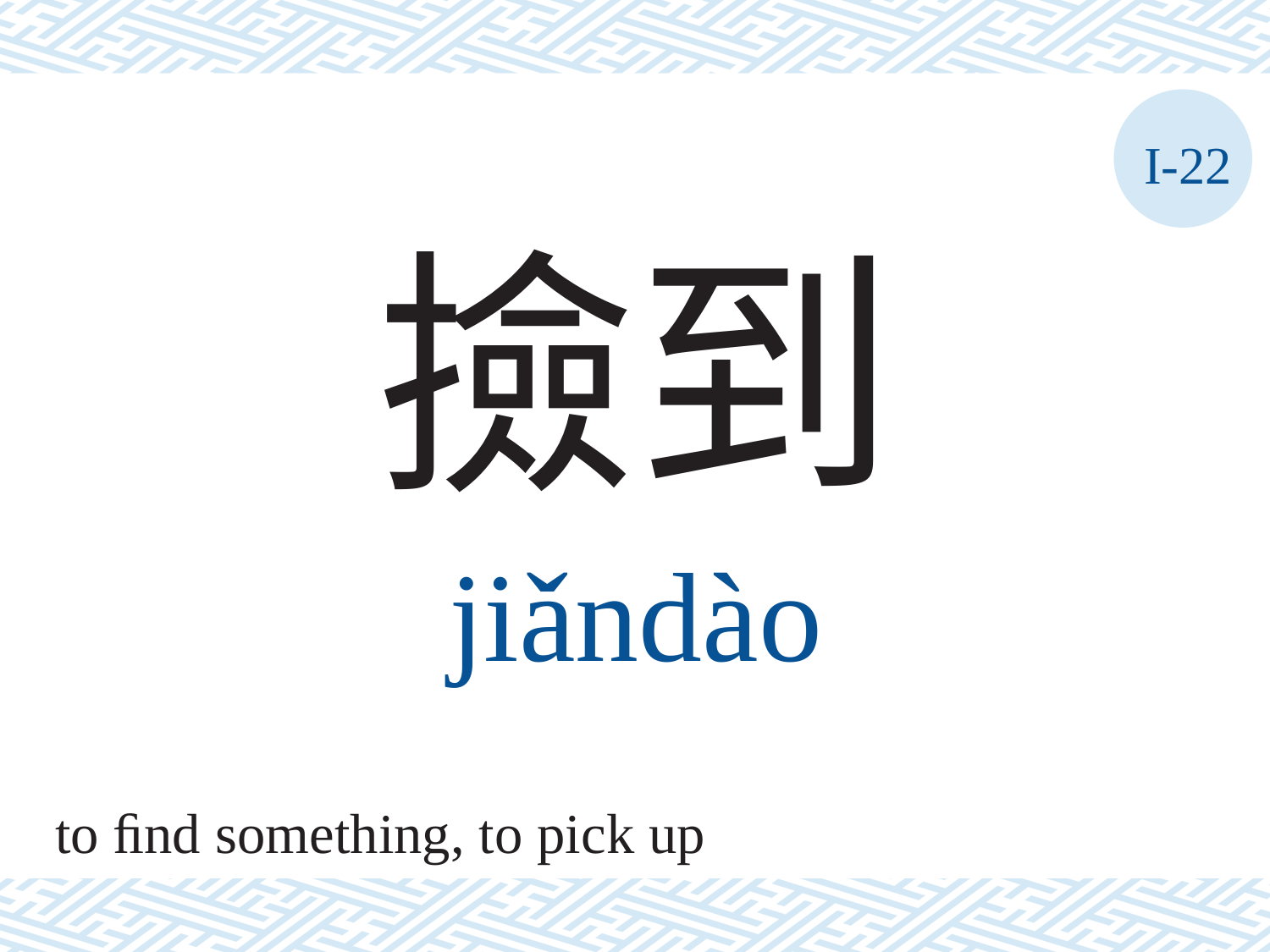

I-22
撿到
jiǎndào
to ﬁnd something, to pick up